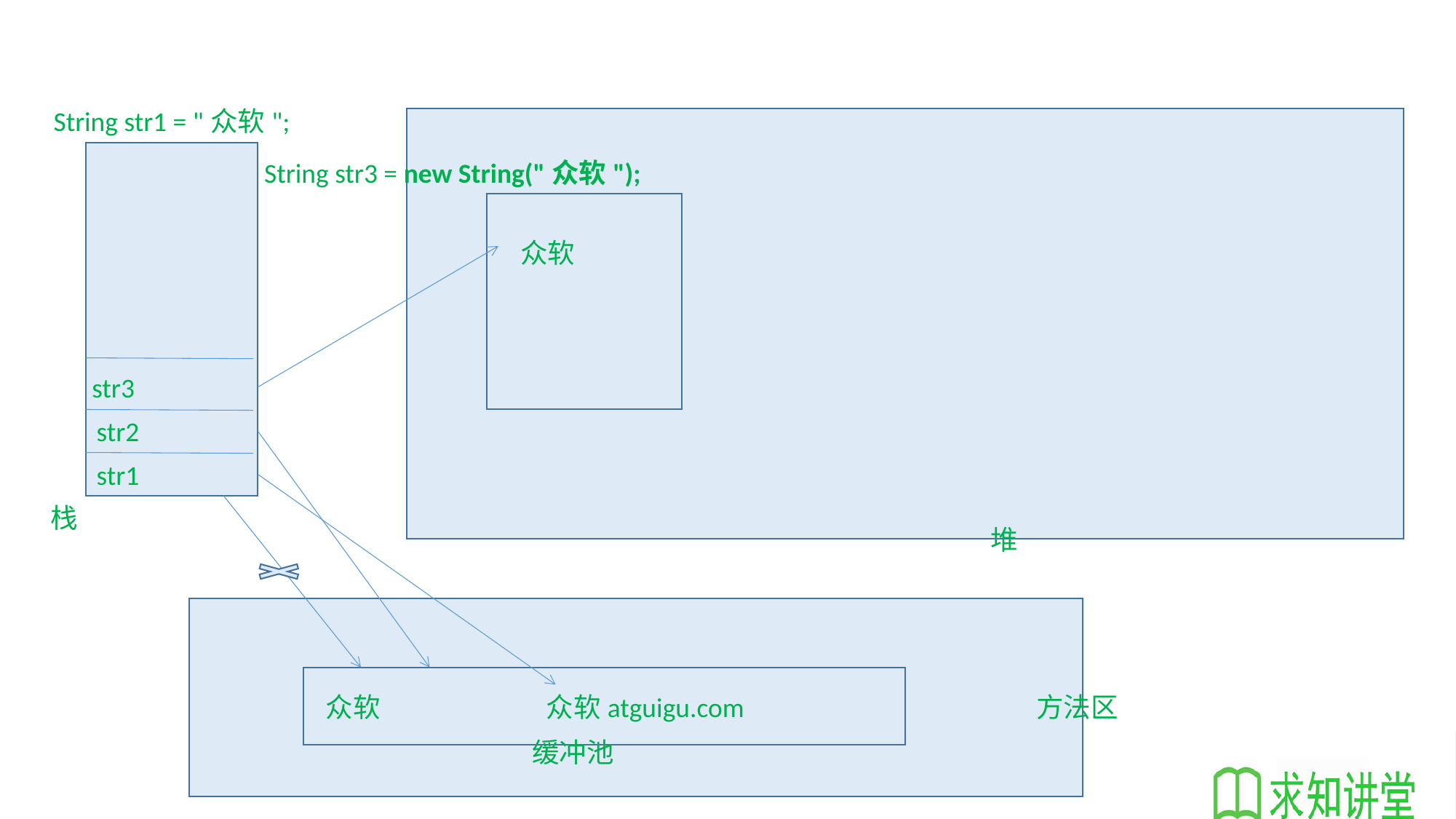

String str1 = "众软";

String str3 = new String("众软");

众软
str3
str2
str1
栈
堆

众软
众软atguigu.com
方法区
缓冲池